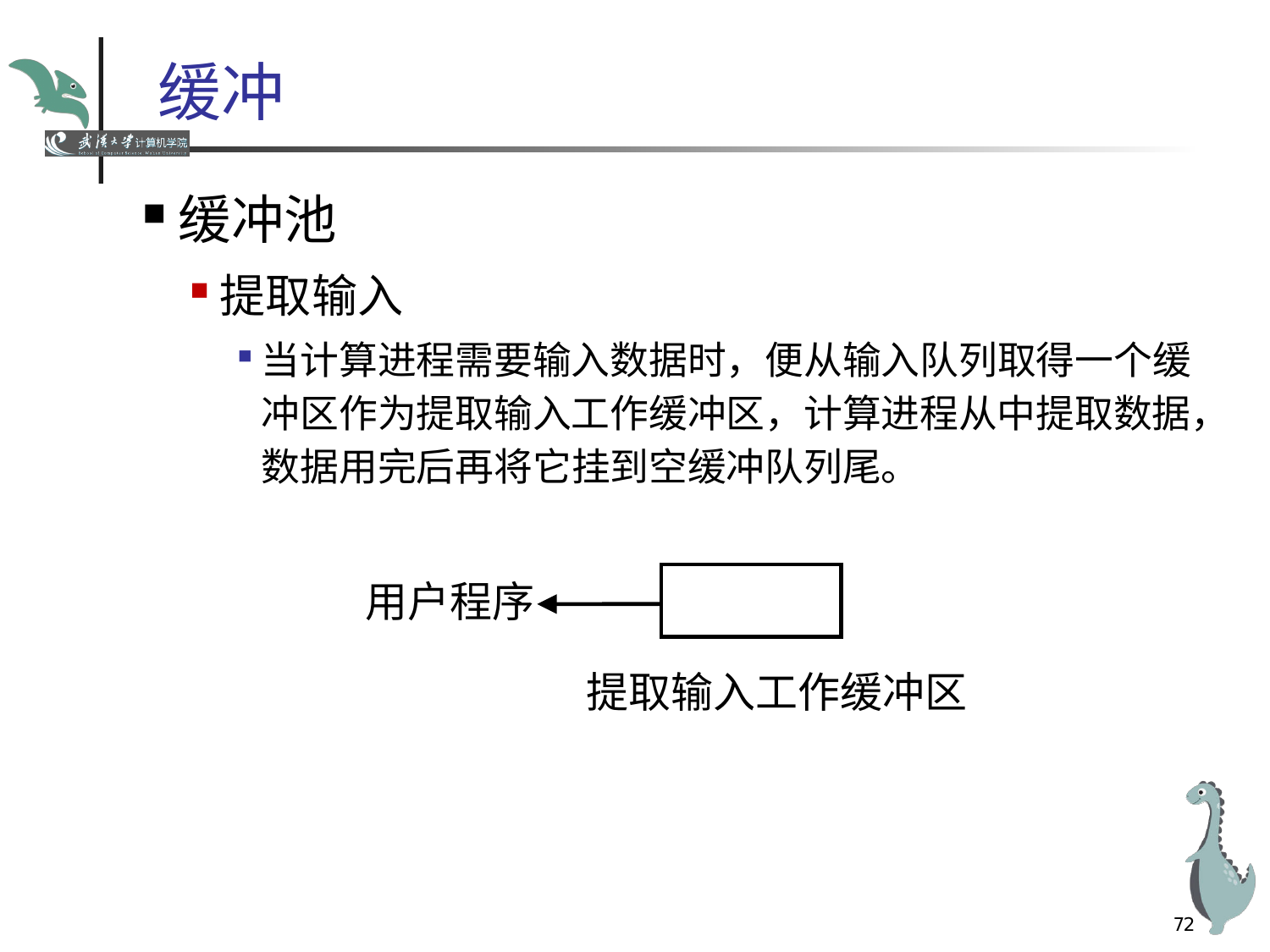

# 缓冲
缓冲池
提取输入
当计算进程需要输入数据时，便从输入队列取得一个缓冲区作为提取输入工作缓冲区，计算进程从中提取数据，数据用完后再将它挂到空缓冲队列尾。

用户程序

提取输入工作缓冲区
72